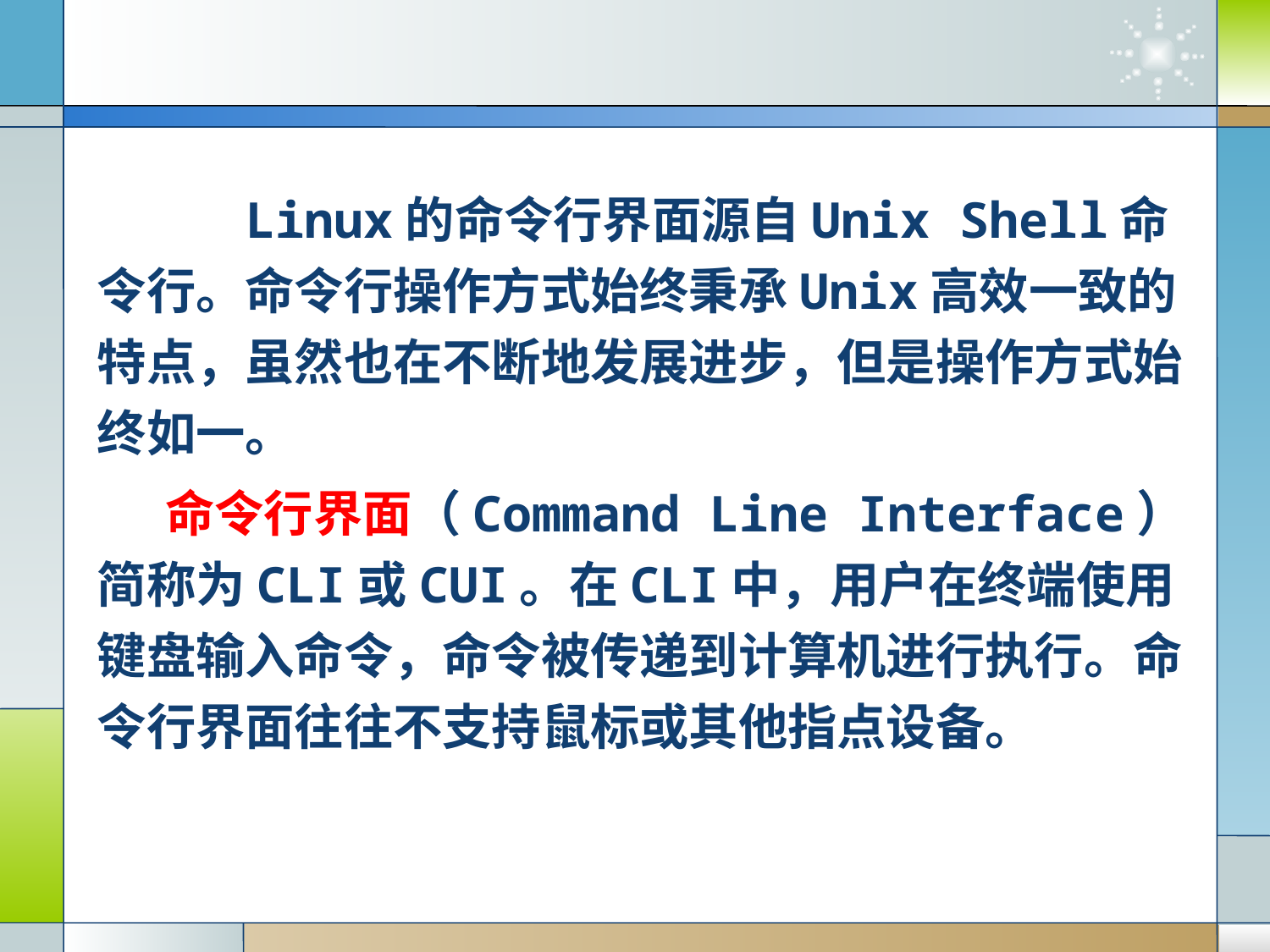

Linux的命令行界面源自Unix Shell命令行。命令行操作方式始终秉承Unix高效一致的特点，虽然也在不断地发展进步，但是操作方式始终如一。
     命令行界面（Command Line Interface）简称为CLI或CUI。在CLI中，用户在终端使用键盘输入命令，命令被传递到计算机进行执行。命令行界面往往不支持鼠标或其他指点设备。